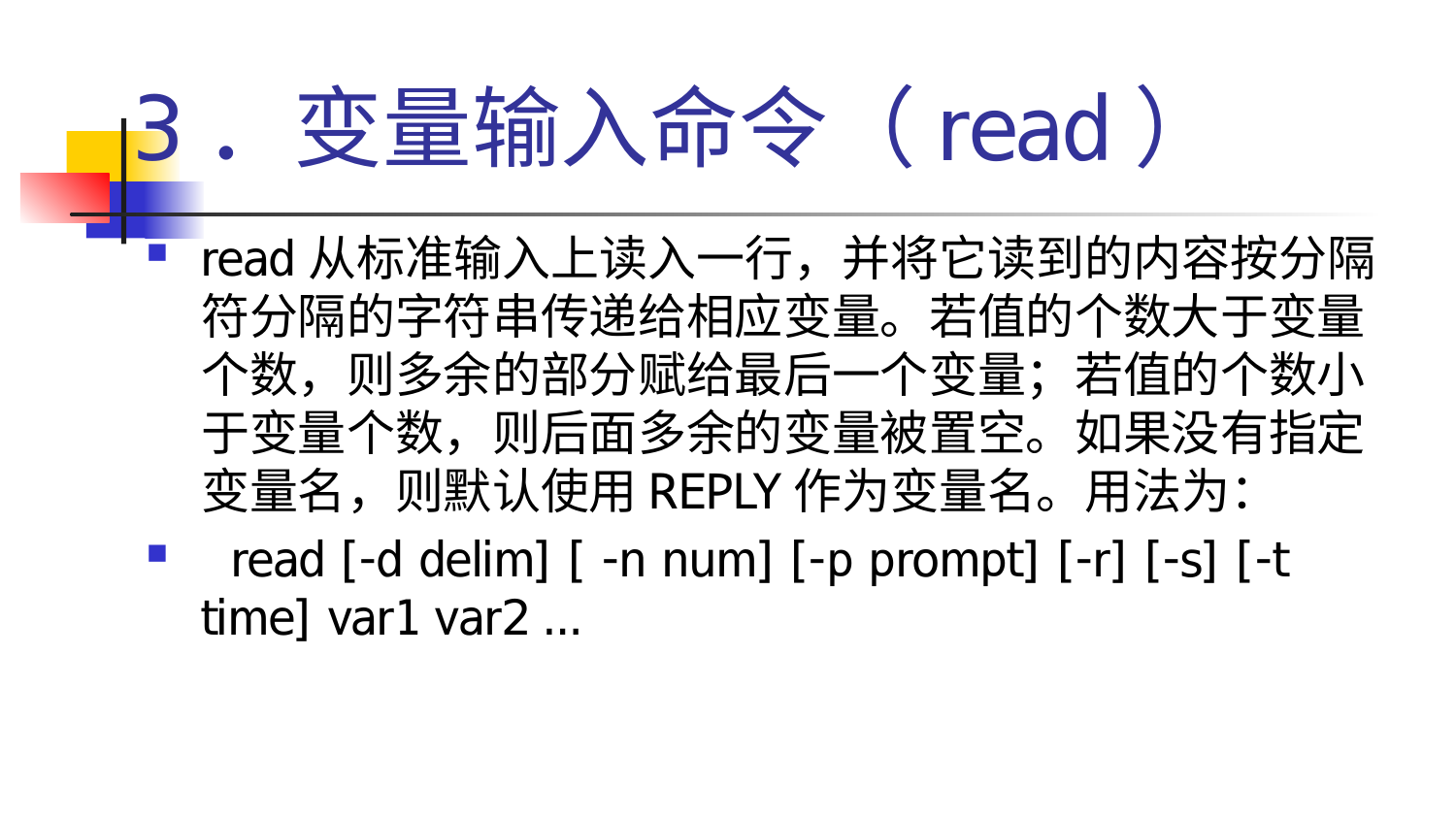

# 3．变量输入命令（read）
read从标准输入上读入一行，并将它读到的内容按分隔符分隔的字符串传递给相应变量。若值的个数大于变量个数，则多余的部分赋给最后一个变量；若值的个数小于变量个数，则后面多余的变量被置空。如果没有指定变量名，则默认使用REPLY作为变量名。用法为：
  read [-d delim] [ -n num] [-p prompt] [-r] [-s] [-t time] var1 var2 …